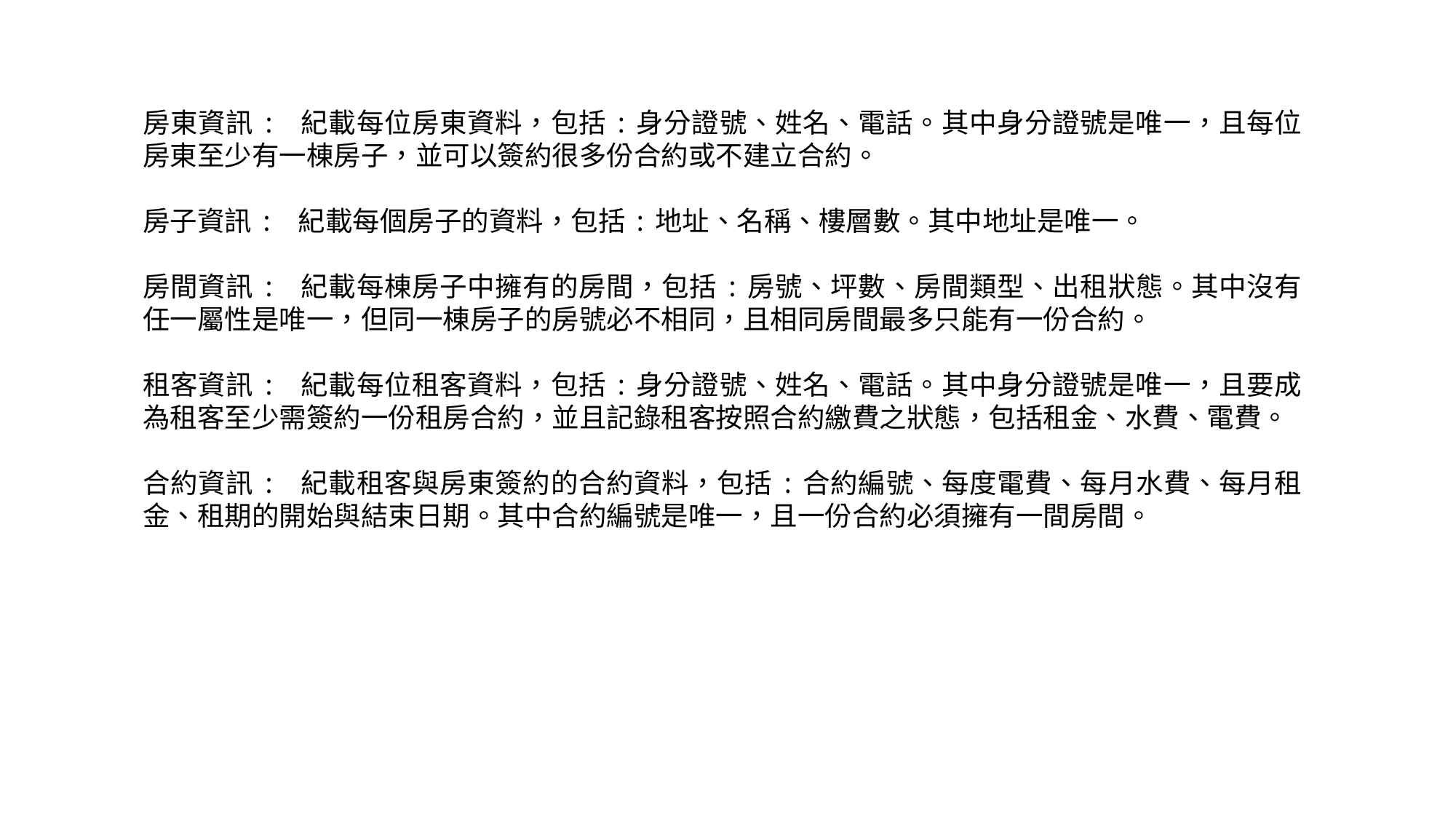

房東資訊: 紀載每位房東資料，包括:身分證號、姓名、電話。其中身分證號是唯一，且每位房東至少有一棟房子，並可以簽約很多份合約或不建立合約。

房子資訊: 紀載每個房子的資料，包括:地址、名稱、樓層數。其中地址是唯一。

房間資訊: 紀載每棟房子中擁有的房間，包括:房號、坪數、房間類型、出租狀態。其中沒有任一屬性是唯一，但同一棟房子的房號必不相同，且相同房間最多只能有一份合約。

租客資訊: 紀載每位租客資料，包括:身分證號、姓名、電話。其中身分證號是唯一，且要成為租客至少需簽約一份租房合約，並且記錄租客按照合約繳費之狀態，包括租金、水費、電費。

合約資訊: 紀載租客與房東簽約的合約資料，包括:合約編號、每度電費、每月水費、每月租金、租期的開始與結束日期。其中合約編號是唯一，且一份合約必須擁有一間房間。